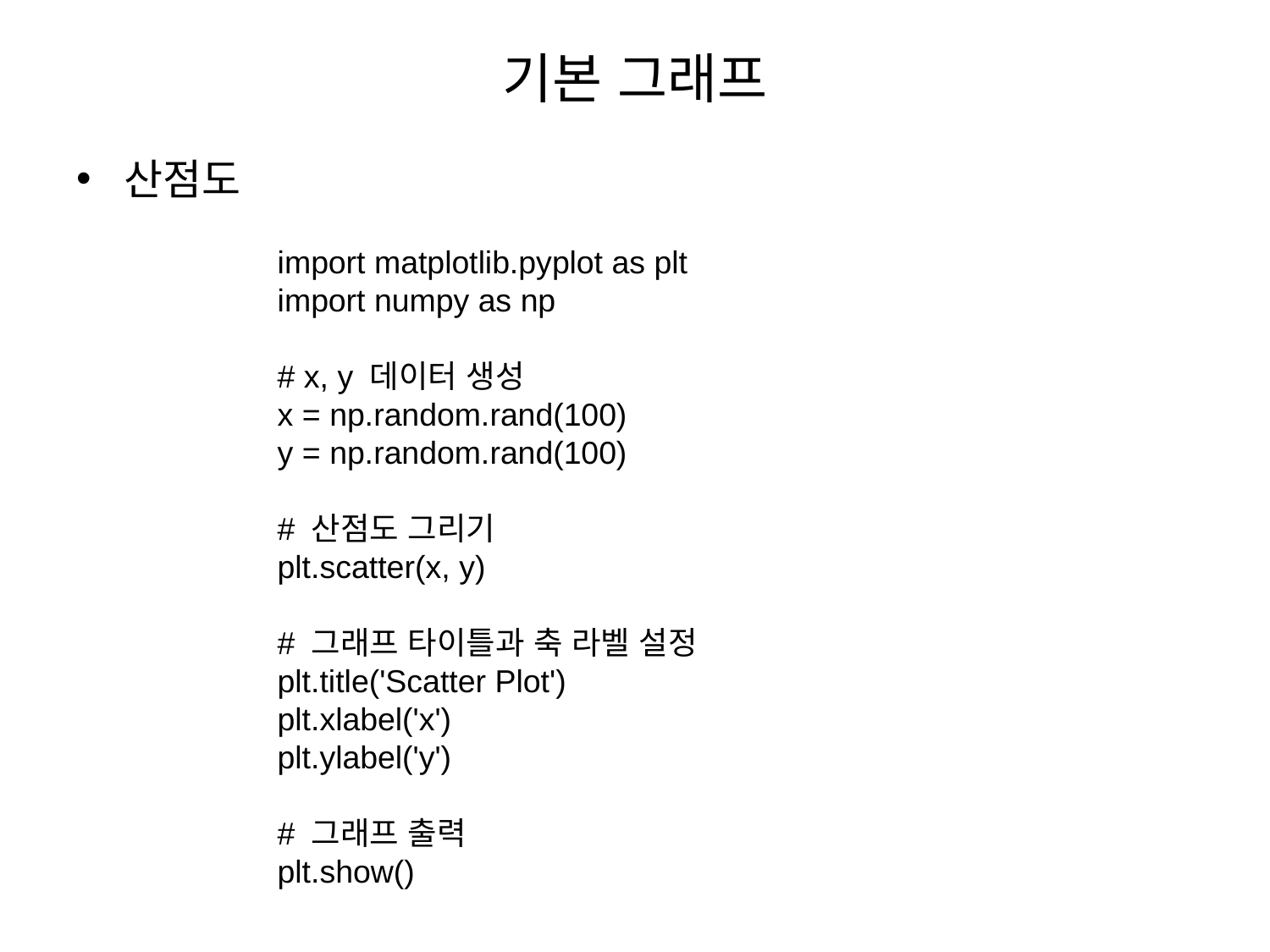

# 기본 그래프
산점도
import matplotlib.pyplot as plt
import numpy as np

# x, y 데이터 생성
x = np.random.rand(100)
y = np.random.rand(100)

# 산점도 그리기
plt.scatter(x, y)

# 그래프 타이틀과 축 라벨 설정
plt.title('Scatter Plot')
plt.xlabel('x')
plt.ylabel('y')

# 그래프 출력
plt.show()